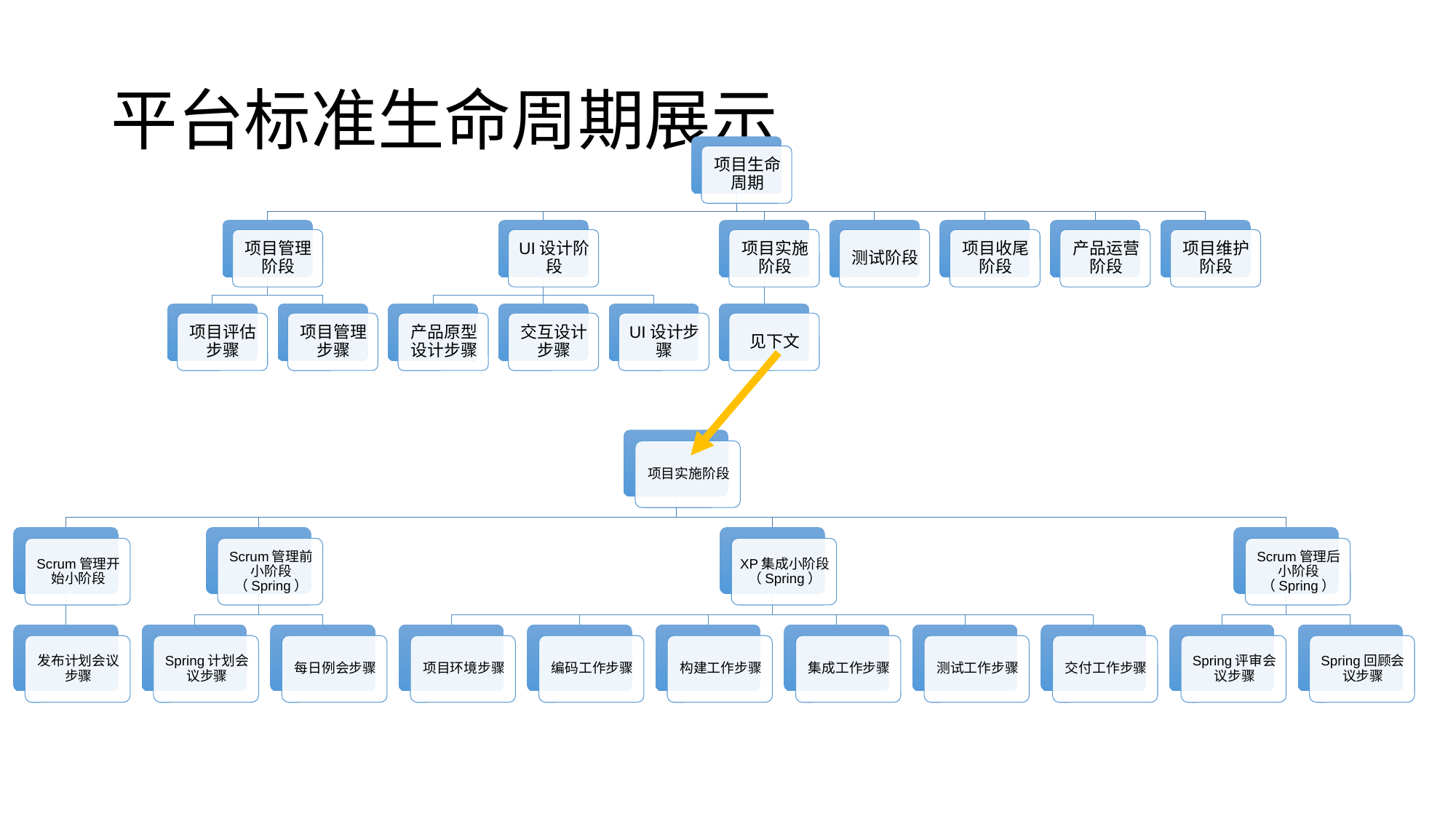

# 平台标准生命周期展示
项目生命周期
项目管理阶段
项目评估步骤
项目管理步骤
UI设计阶段
产品原型设计步骤
交互设计步骤
UI设计步骤
项目实施阶段
见下文
测试阶段
项目收尾阶段
产品运营阶段
项目维护阶段
项目实施阶段
Scrum管理开始小阶段
发布计划会议步骤
Scrum管理前小阶段（Spring）
Spring计划会议步骤
每日例会步骤
XP集成小阶段（Spring）
项目环境步骤
编码工作步骤
构建工作步骤
集成工作步骤
测试工作步骤
交付工作步骤
Scrum管理后小阶段（Spring）
Spring评审会议步骤
Spring回顾会议步骤